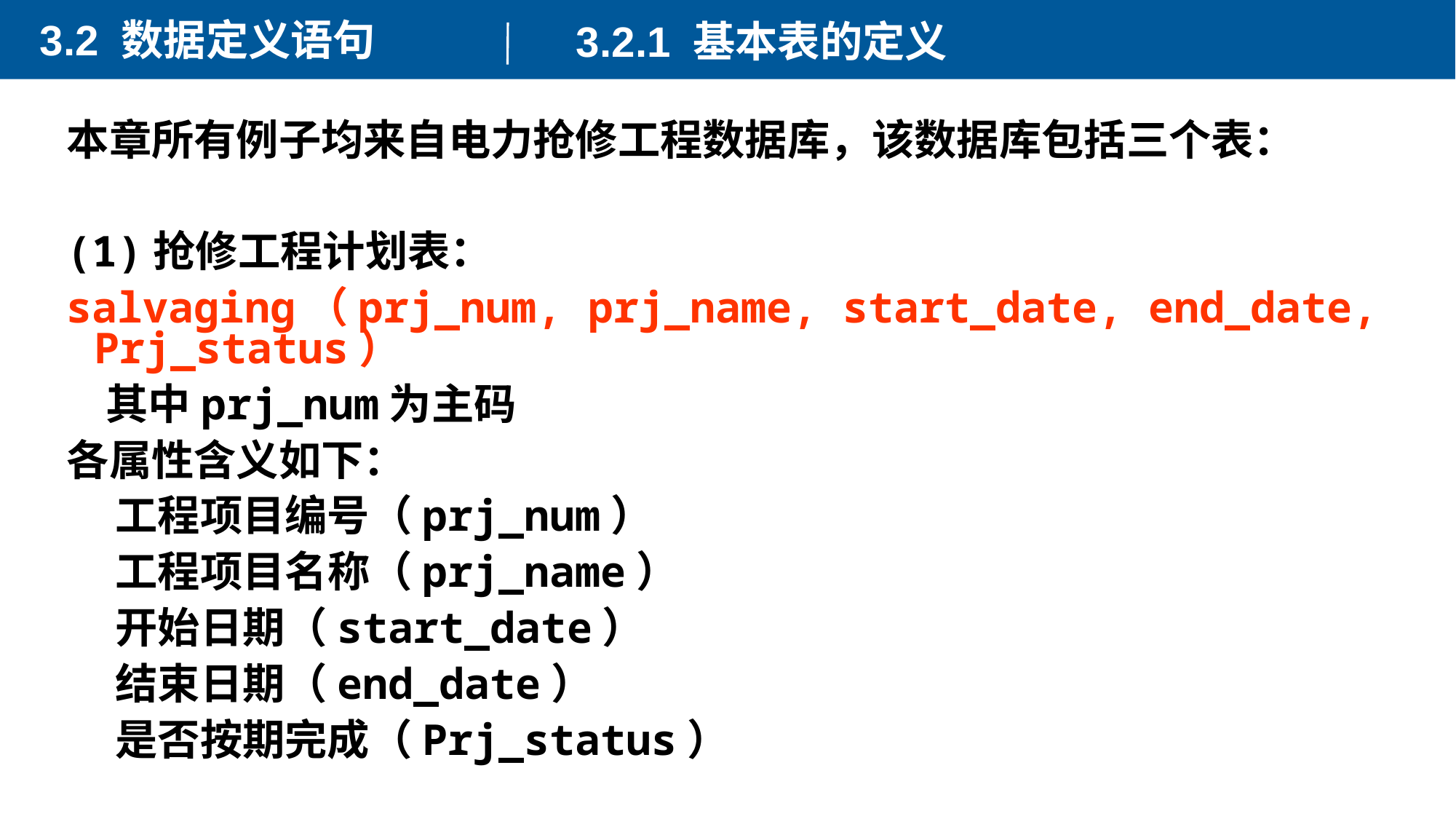

3.2 数据定义语句
3.2.1 基本表的定义
本章所有例子均来自电力抢修工程数据库，该数据库包括三个表：

(1)抢修工程计划表：
salvaging（prj_num, prj_name, start_date, end_date, Prj_status）
   其中prj_num为主码
各属性含义如下：
    工程项目编号（prj_num）
    工程项目名称（prj_name）
    开始日期（start_date）
    结束日期（end_date）
    是否按期完成（Prj_status）